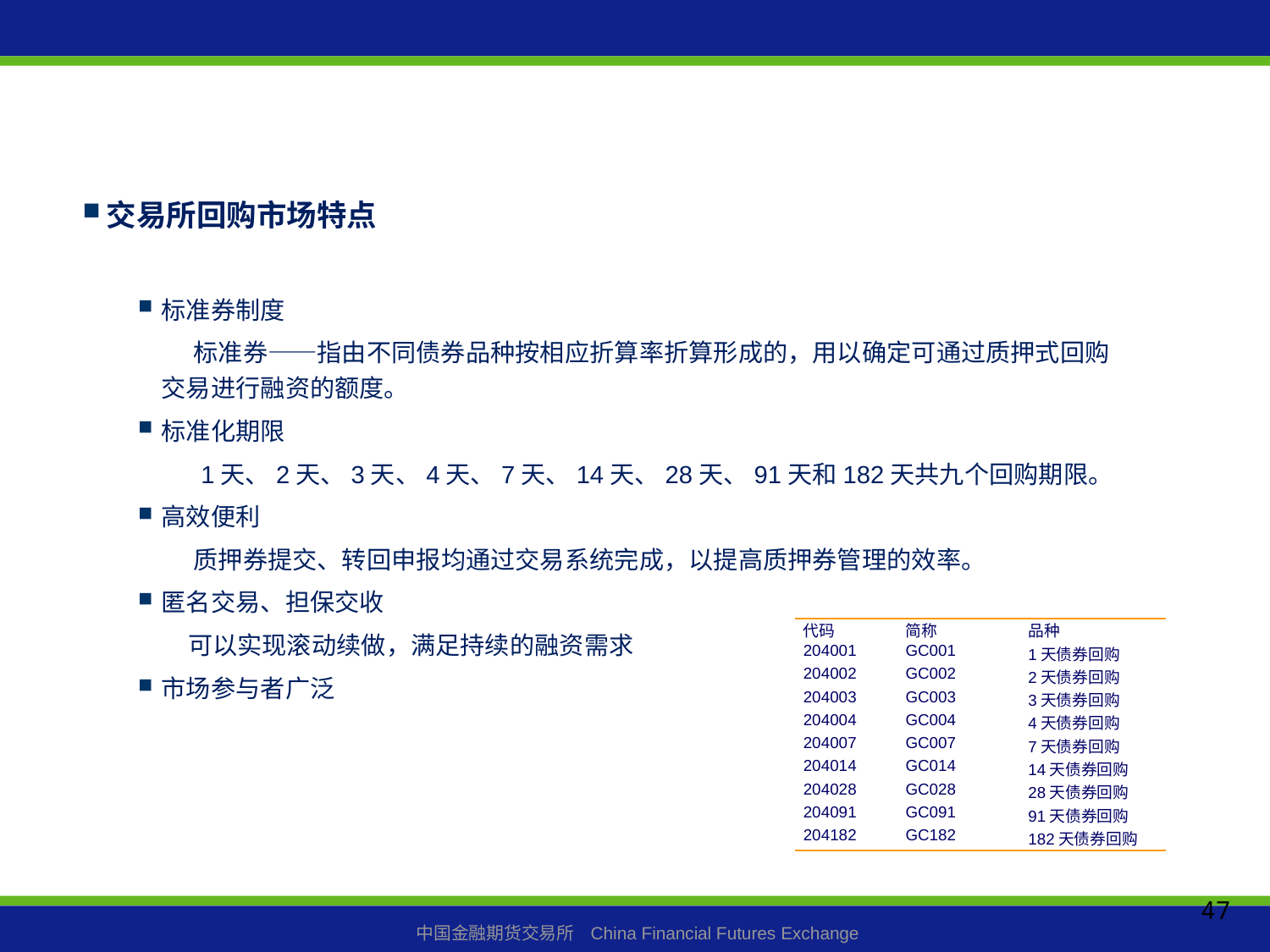

交易所回购市场特点

标准券制度
         标准券——指由不同债券品种按相应折算率折算形成的，用以确定可通过质押式回购交易进行融资的额度。
标准化期限
         1天、2天、3天、4天、7天、14天、28天、91天和182天共九个回购期限。
高效便利
         质押券提交、转回申报均通过交易系统完成，以提高质押券管理的效率。
匿名交易、担保交收
        可以实现滚动续做，满足持续的融资需求
市场参与者广泛

| 代码 | 简称 | 品种 |
| --- | --- | --- |
| 204001 | GC001 | 1天债券回购 |
| 204002 | GC002 | 2天债券回购 |
| 204003 | GC003 | 3天债券回购 |
| 204004 | GC004 | 4天债券回购 |
| 204007 | GC007 | 7天债券回购 |
| 204014 | GC014 | 14天债券回购 |
| 204028 | GC028 | 28天债券回购 |
| 204091 | GC091 | 91天债券回购 |
| 204182 | GC182 | 182天债券回购 |
47